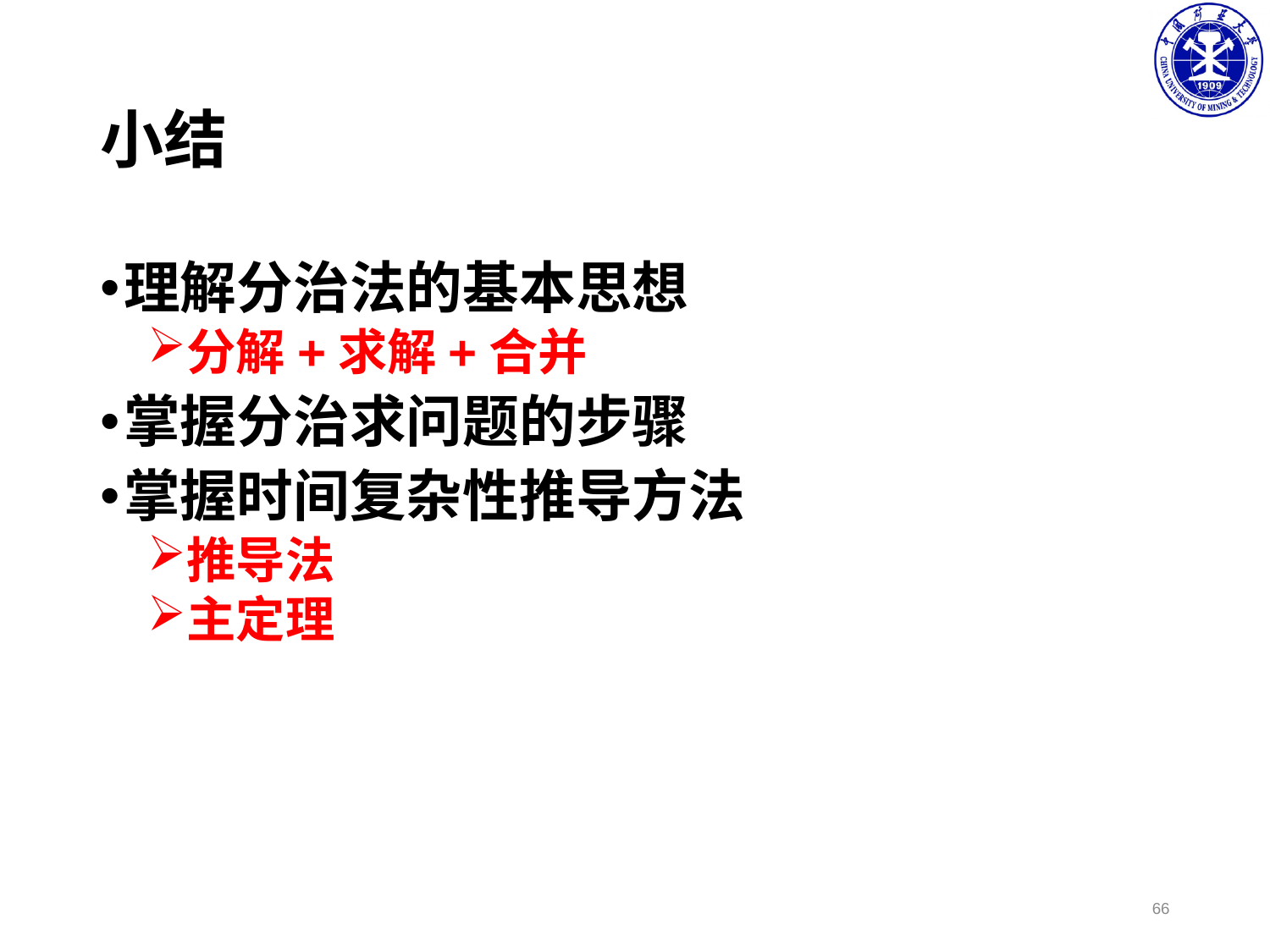

# 小结
理解分治法的基本思想
分解+求解+合并
掌握分治求问题的步骤
掌握时间复杂性推导方法
推导法
主定理
66